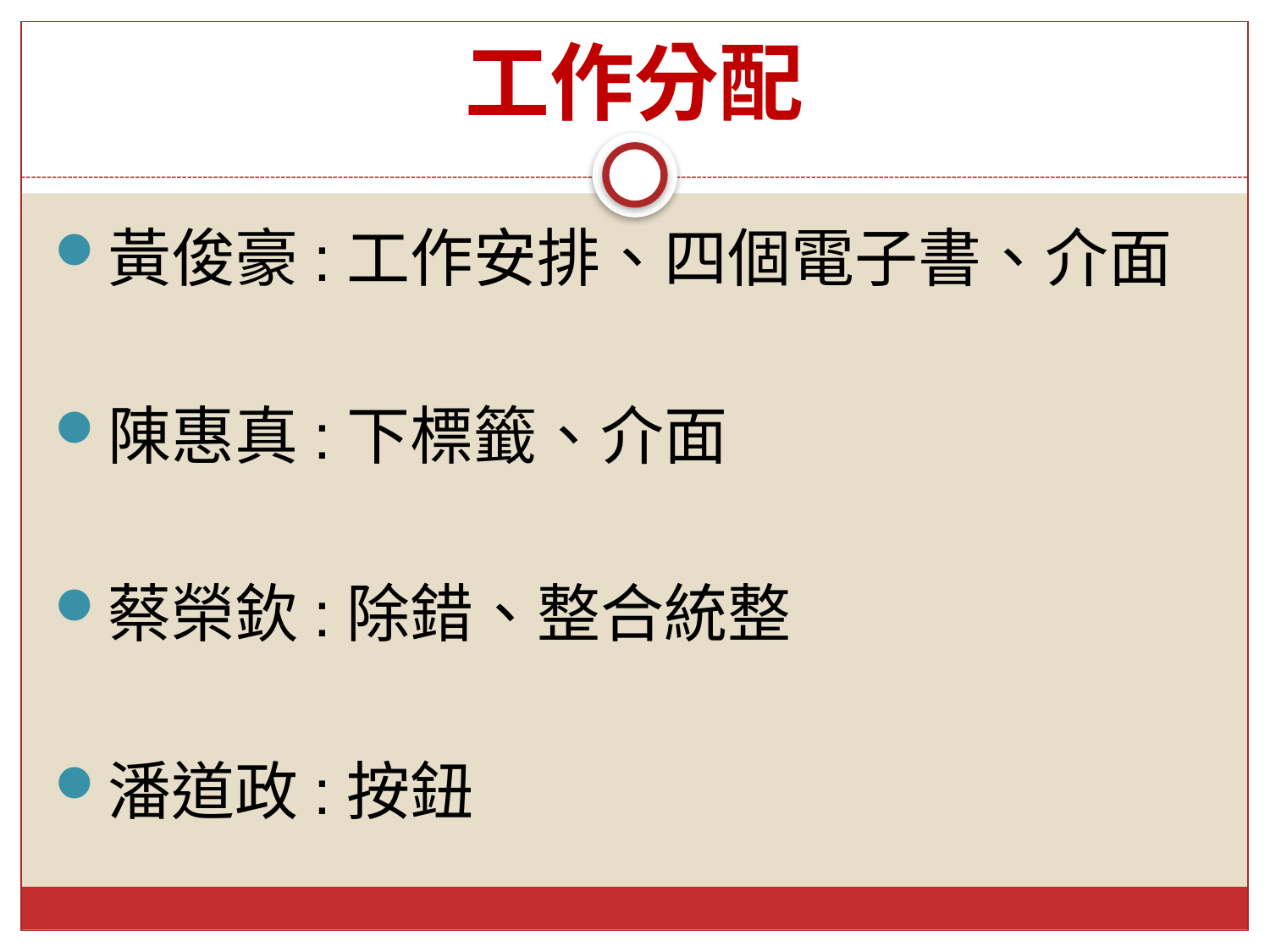

# 工作分配
黃俊豪:工作安排、四個電子書、介面

陳惠真:下標籤、介面

蔡榮欽:除錯、整合統整

潘道政:按鈕